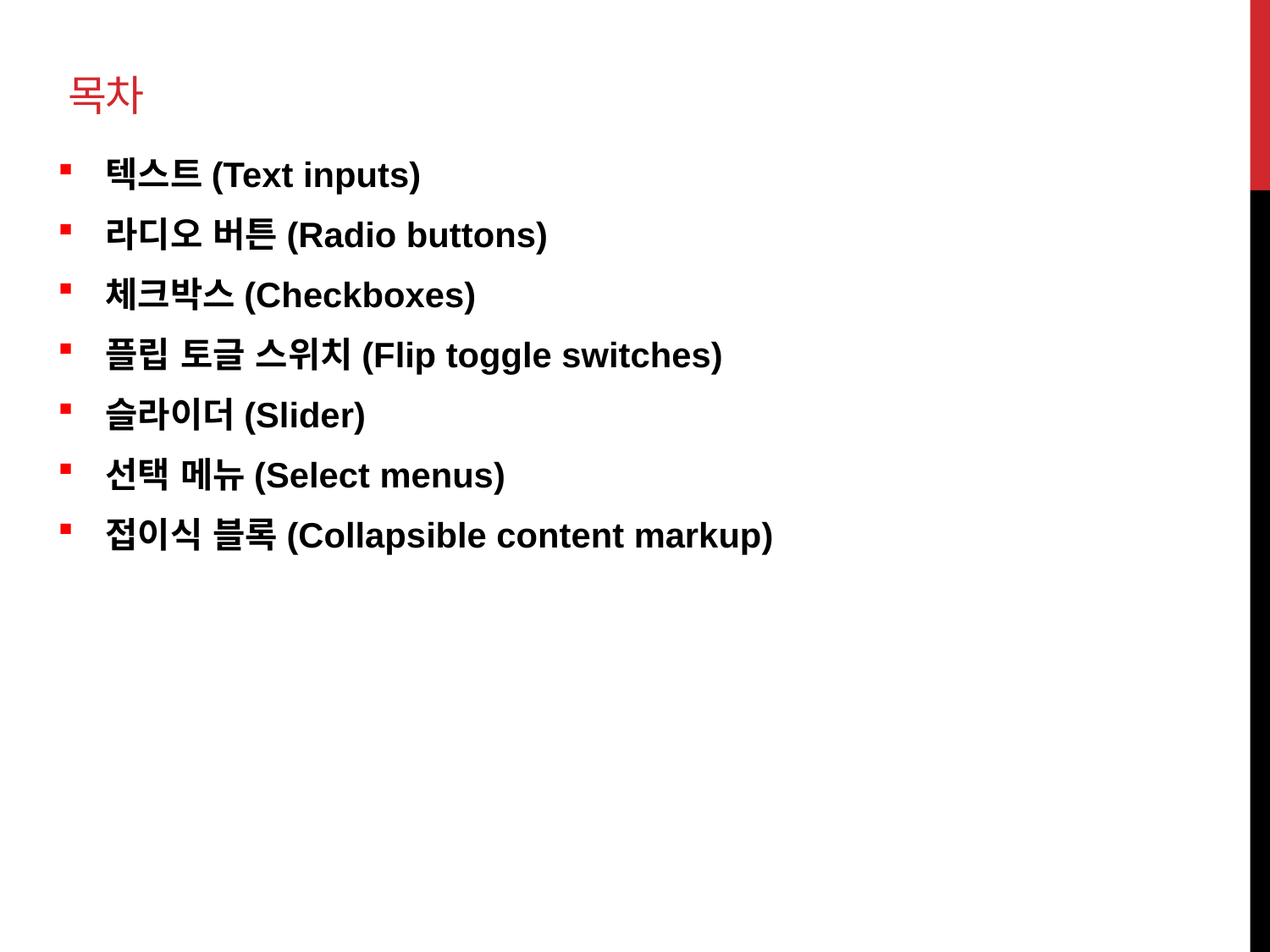

# 목차
텍스트(Text inputs)
라디오 버튼(Radio buttons)
체크박스(Checkboxes)
플립 토글 스위치(Flip toggle switches)
슬라이더(Slider)
선택 메뉴(Select menus)
접이식 블록(Collapsible content markup)